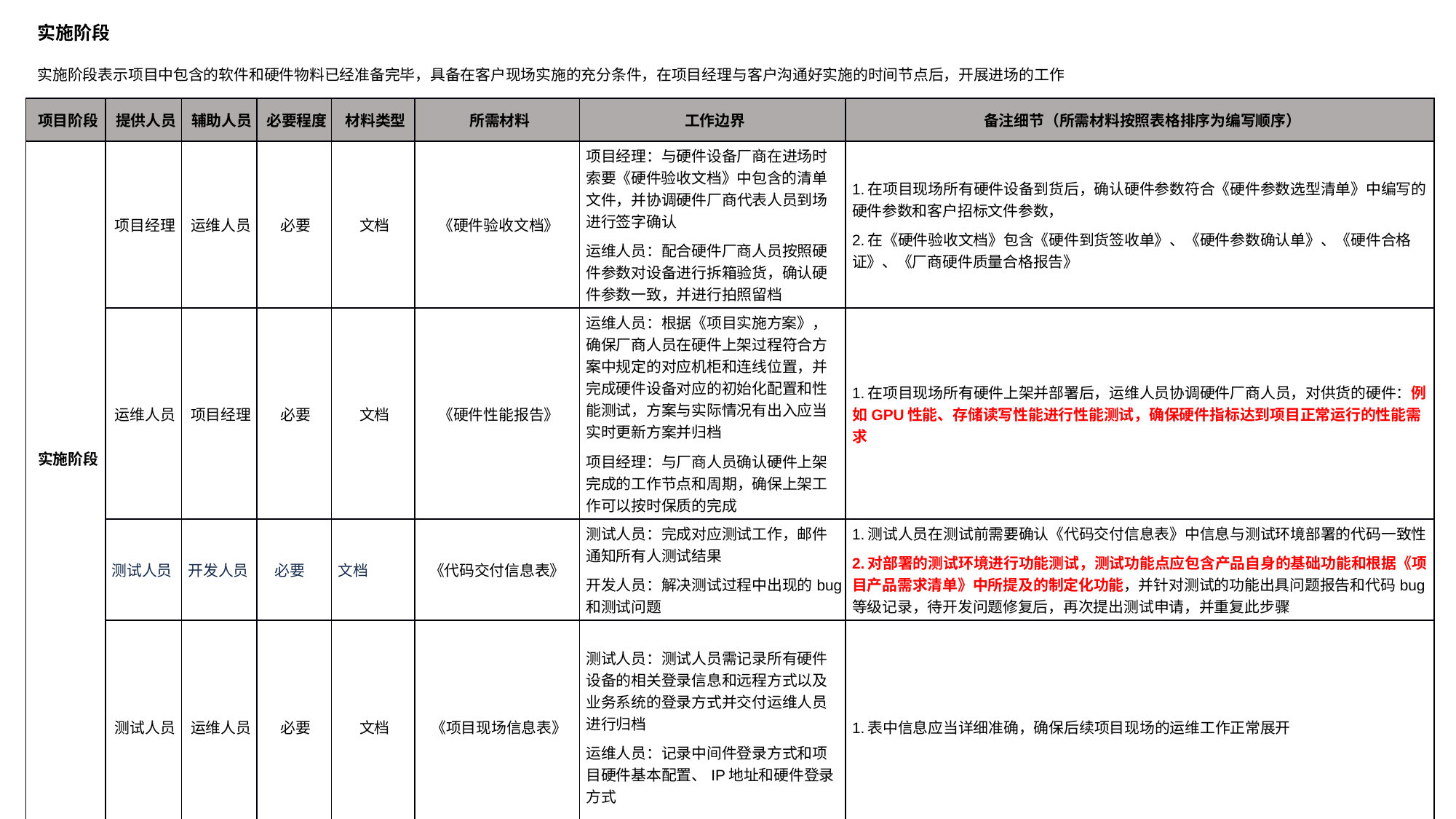

实施阶段

实施阶段表示项目中包含的软件和硬件物料已经准备完毕，具备在客户现场实施的充分条件，在项目经理与客户沟通好实施的时间节点后，开展进场的工作
| 项目阶段 | 提供人员 | 辅助人员 | 必要程度 | 材料类型 | 所需材料 | 工作边界 | 备注细节（所需材料按照表格排序为编写顺序） |
| --- | --- | --- | --- | --- | --- | --- | --- |
| 实施阶段 | 项目经理 | 运维人员 | 必要 | 文档 | 《硬件验收文档》 | 项目经理：与硬件设备厂商在进场时索要《硬件验收文档》中包含的清单文件，并协调硬件厂商代表人员到场进行签字确认 运维人员：配合硬件厂商人员按照硬件参数对设备进行拆箱验货，确认硬件参数一致，并进行拍照留档 | 1.在项目现场所有硬件设备到货后，确认硬件参数符合《硬件参数选型清单》中编写的硬件参数和客户招标文件参数， 2.在《硬件验收文档》包含《硬件到货签收单》、《硬件参数确认单》、《硬件合格证》、《厂商硬件质量合格报告》 |
|  | 运维人员 | 项目经理 | 必要 | 文档 | 《硬件性能报告》 | 运维人员：根据《项目实施方案》，确保厂商人员在硬件上架过程符合方案中规定的对应机柜和连线位置，并完成硬件设备对应的初始化配置和性能测试，方案与实际情况有出入应当实时更新方案并归档 项目经理：与厂商人员确认硬件上架完成的工作节点和周期，确保上架工作可以按时保质的完成 | 1.在项目现场所有硬件上架并部署后，运维人员协调硬件厂商人员，对供货的硬件：例如GPU性能、存储读写性能进行性能测试，确保硬件指标达到项目正常运行的性能需求 |
|  | 测试人员 | 开发人员 | 必要 | 文档 | 《代码交付信息表》 | 测试人员：完成对应测试工作，邮件通知所有人测试结果 开发人员：解决测试过程中出现的bug和测试问题 | 1.测试人员在测试前需要确认《代码交付信息表》中信息与测试环境部署的代码一致性 2.对部署的测试环境进行功能测试，测试功能点应包含产品自身的基础功能和根据《项目产品需求清单》中所提及的制定化功能，并针对测试的功能出具问题报告和代码bug等级记录，待开发问题修复后，再次提出测试申请，并重复此步骤 |
|  | 测试人员 | 运维人员 | 必要 | 文档 | 《项目现场信息表》 | 测试人员：测试人员需记录所有硬件设备的相关登录信息和远程方式以及业务系统的登录方式并交付运维人员进行归档 运维人员：记录中间件登录方式和项目硬件基本配置、IP地址和硬件登录方式 | 1.表中信息应当详细准确，确保后续项目现场的运维工作正常展开 |